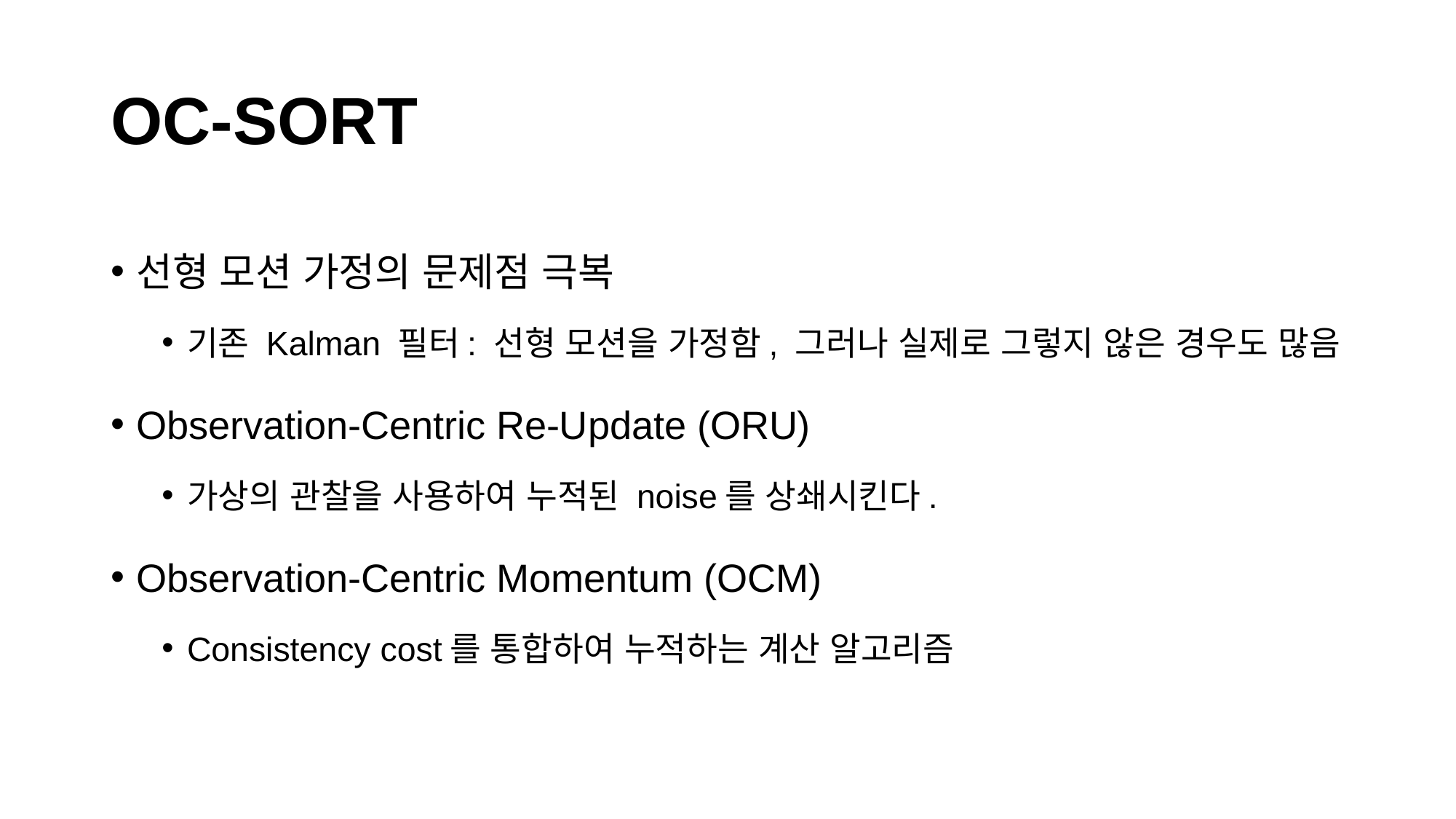

# OC-SORT
선형 모션 가정의 문제점 극복
기존 Kalman 필터: 선형 모션을 가정함, 그러나 실제로 그렇지 않은 경우도 많음
Observation-Centric Re-Update (ORU)
가상의 관찰을 사용하여 누적된 noise를 상쇄시킨다.
Observation-Centric Momentum (OCM)
Consistency cost를 통합하여 누적하는 계산 알고리즘